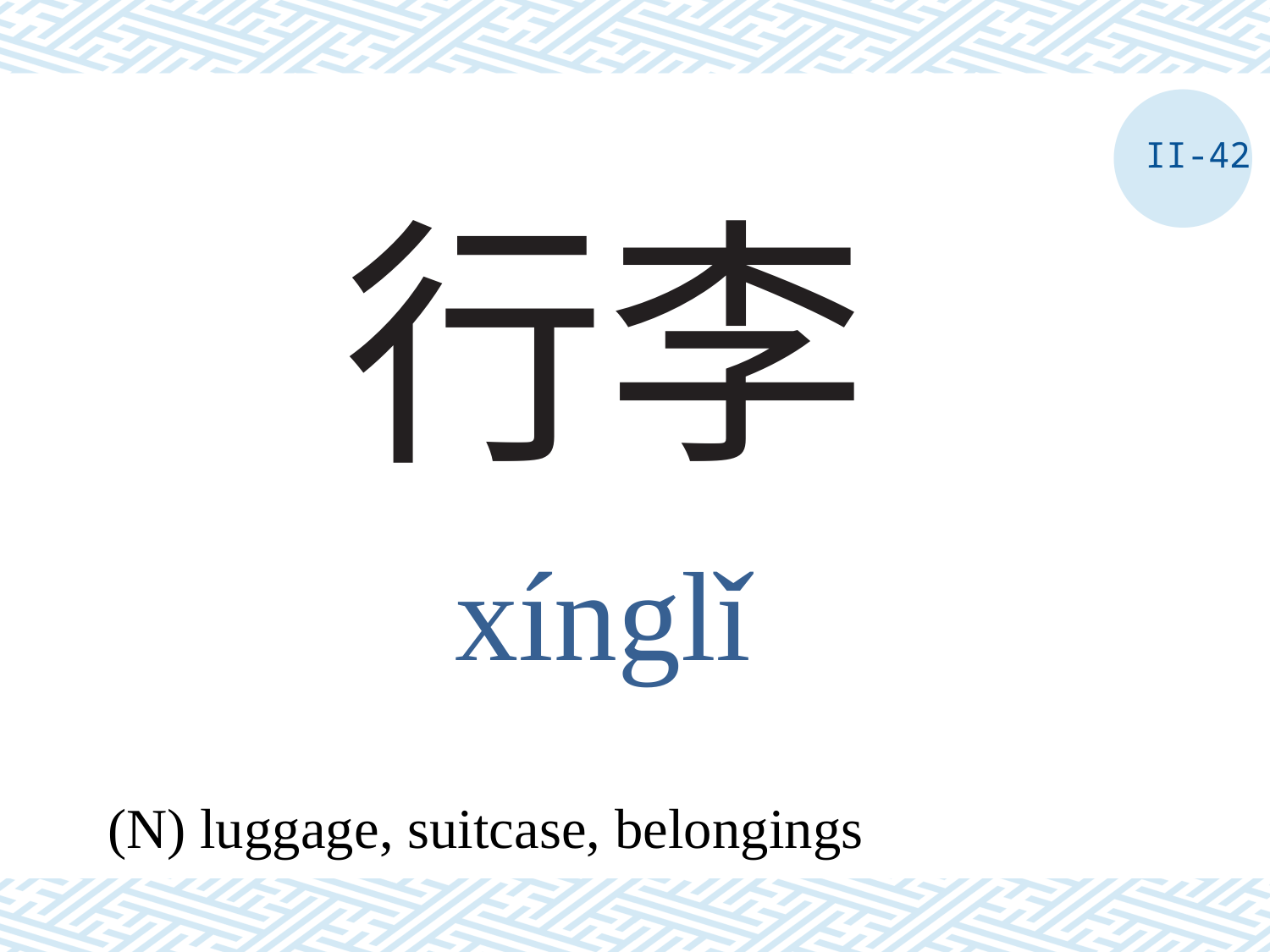

II-42

# 行李
xínglǐ
(N) luggage, suitcase, belongings